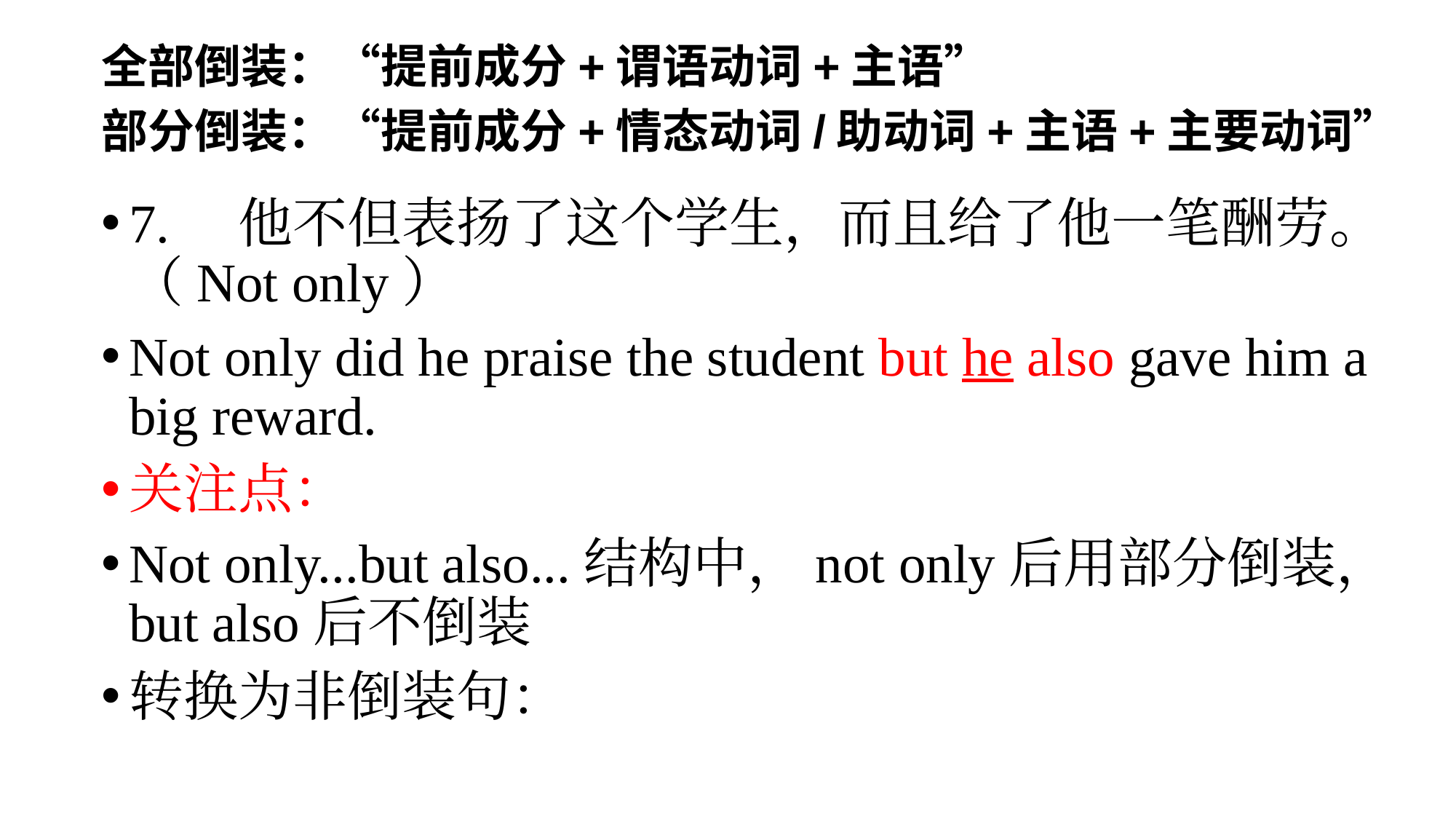

全部倒装：“提前成分+谓语动词+主语”
部分倒装：“提前成分+情态动词/助动词+主语+主要动词”

7.	他不但表扬了这个学生，而且给了他一笔酬劳。（Not only）
Not only did he praise the student but he also gave him a big reward.
关注点：
Not only...but also...结构中，not only后用部分倒装，but also后不倒装
转换为非倒装句：